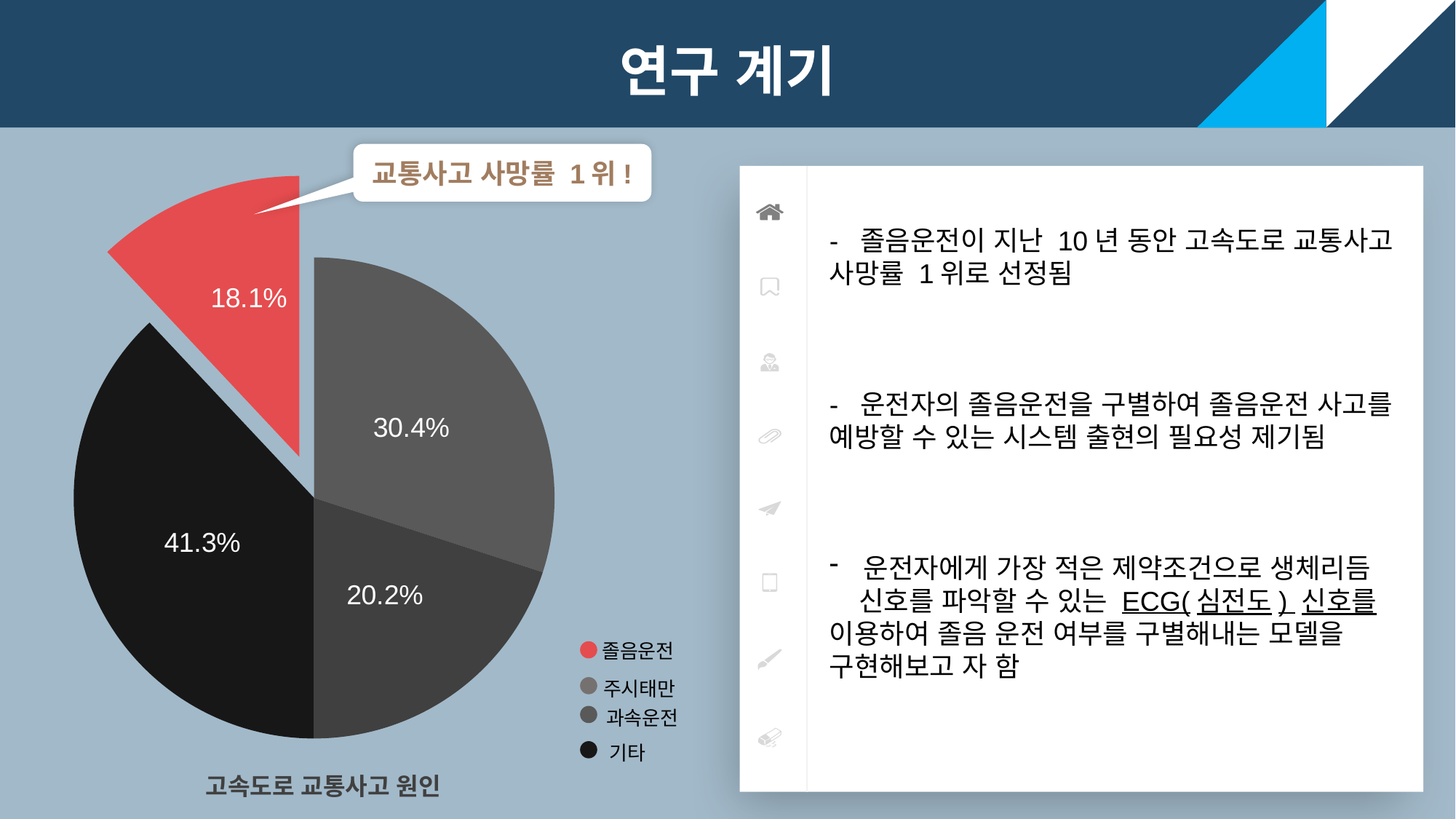

연구 계기

연구 계기
교통사고 사망률 1위!

-  졸음운전이 지난 10년 동안 고속도로 교통사고 사망률 1위로 선정됨

-  운전자의 졸음운전을 구별하여 졸음운전 사고를 예방할 수 있는 시스템 출현의 필요성 제기됨

운전자에게 가장 적은 제약조건으로 생체리듬
   신호를 파악할 수 있는 ECG(심전도) 신호를 이용하여 졸음 운전 여부를 구별해내는 모델을 구현해보고 자 함

### Chart

| Category | 계열 1 |
|---|---|
| 항목 1 | 0.3 |
| 항목 2 | 0.2 |
| 항목 3 | 0.38 |
| 항목 4 | 0.12 |
졸음운전

주시태만

과속운전

기타

 고속도로 교통사고 원인